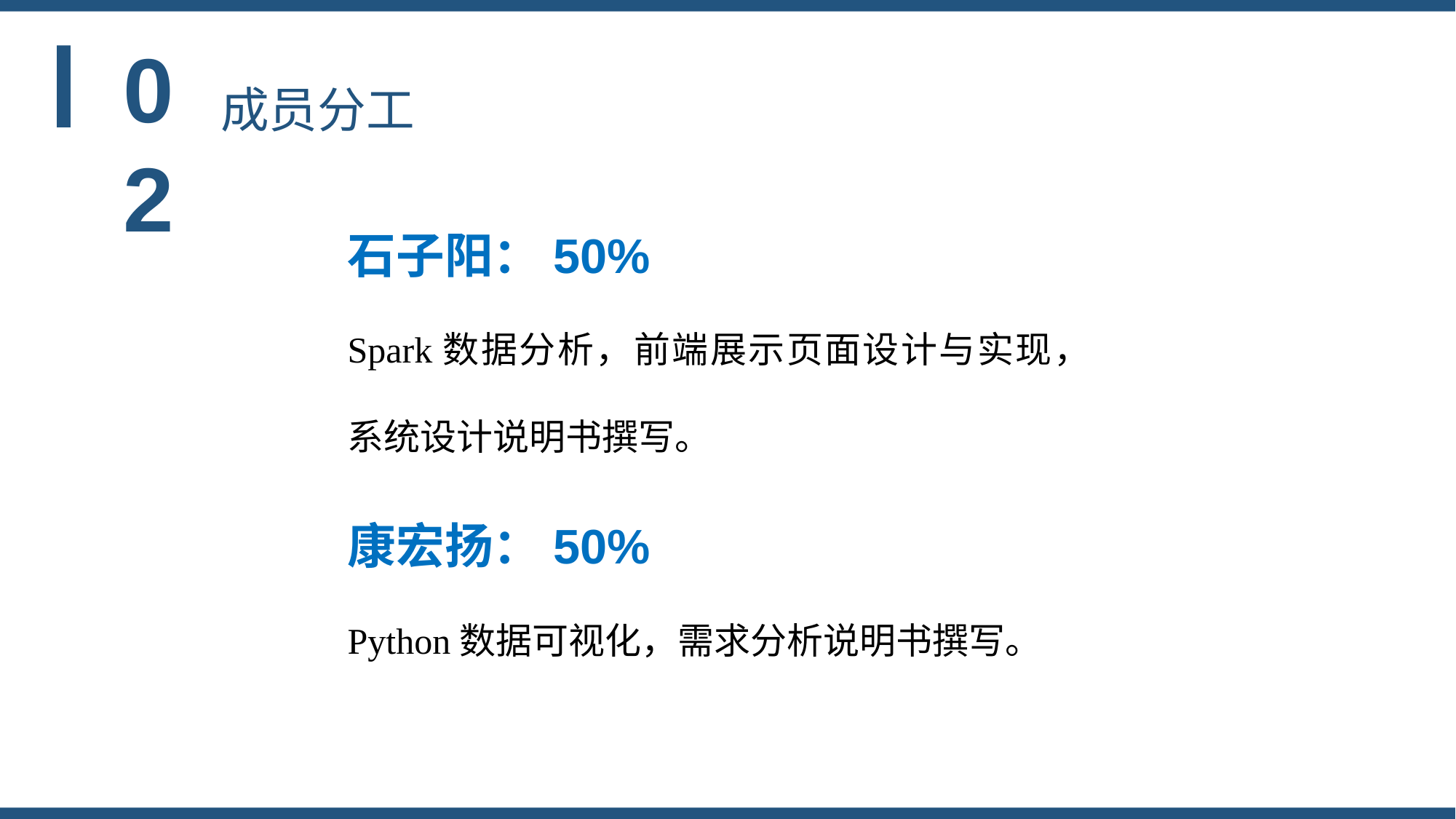

成员分工
02

石子阳：50%
Spark数据分析，前端展示页面设计与实现，系统设计说明书撰写。
康宏扬：50%
Python数据可视化，需求分析说明书撰写。